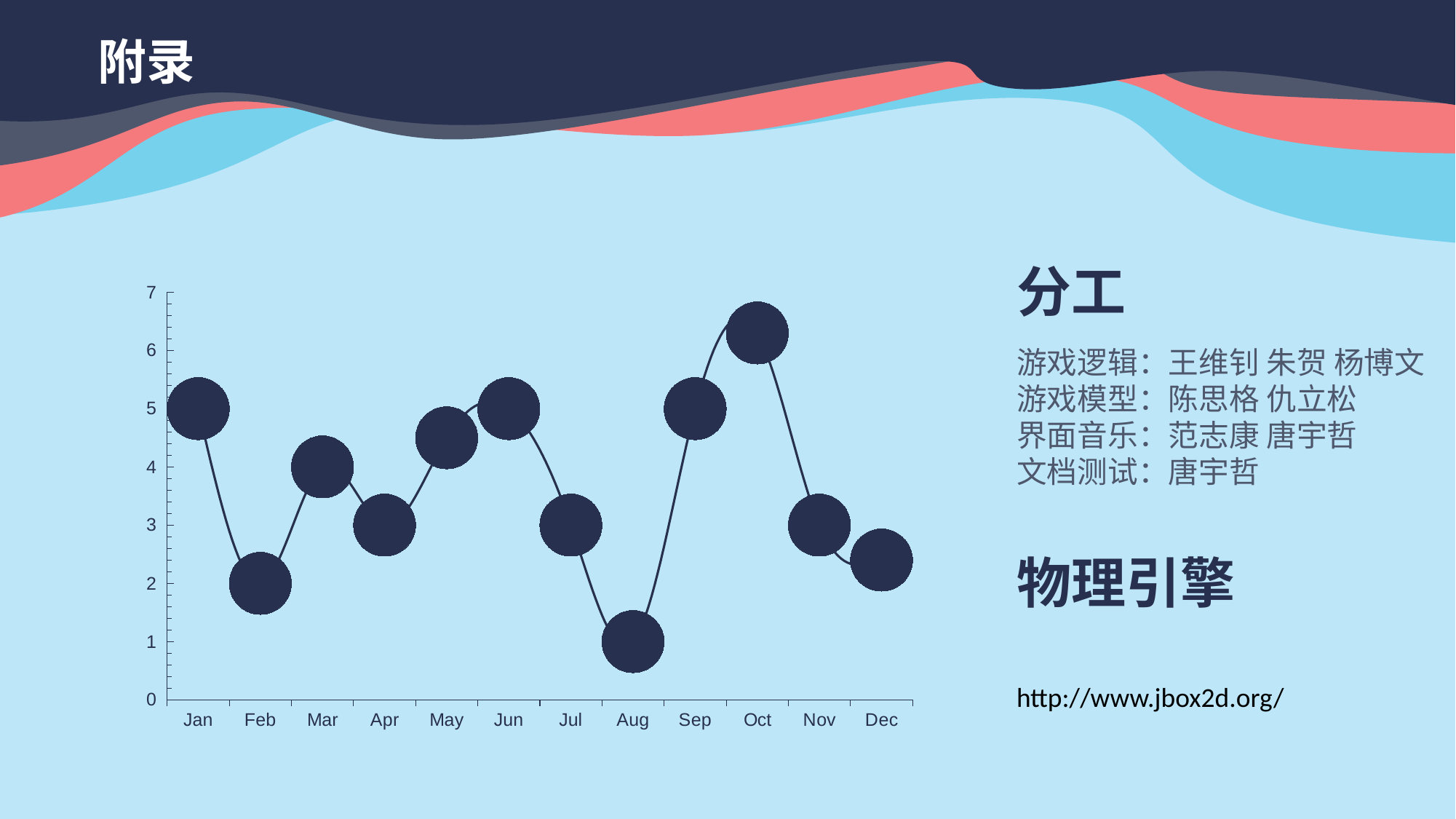

附录

### Chart

| Category | Series 1 |
|---|---|
| Jan | 5.0 |
| Feb | 2.0 |
| Mar | 4.0 |
| Apr | 3.0 |
| May | 4.5 |
| Jun | 5.0 |
| Jul | 3.0 |
| Aug | 1.0 |
| Sep | 5.0 |
| Oct | 6.3 |
| Nov | 3.0 |
| Dec | 2.4 |
分工
游戏逻辑：王维钊 朱贺 杨博文
游戏模型：陈思格 仇立松
界面音乐：范志康 唐宇哲
文档测试：唐宇哲
物理引擎

http://www.jbox2d.org/